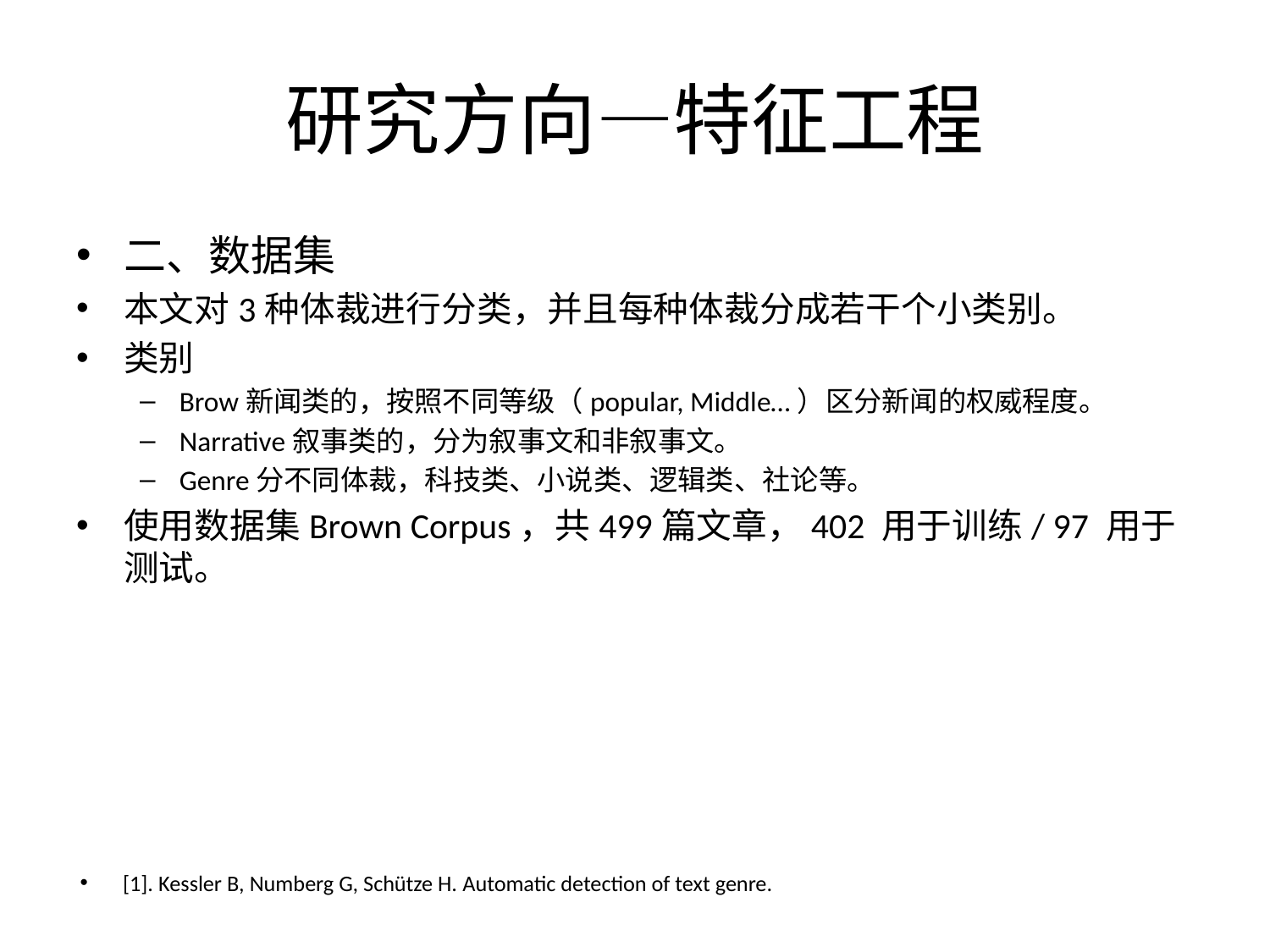

# 研究方向—特征工程
二、数据集
本文对3种体裁进行分类，并且每种体裁分成若干个小类别。
类别
Brow新闻类的，按照不同等级（popular, Middle…）区分新闻的权威程度。
Narrative叙事类的，分为叙事文和非叙事文。
Genre分不同体裁，科技类、小说类、逻辑类、社论等。
使用数据集Brown Corpus，共499篇文章，402 用于训练/ 97 用于测试。
[1]. Kessler B, Numberg G, Schütze H. Automatic detection of text genre.